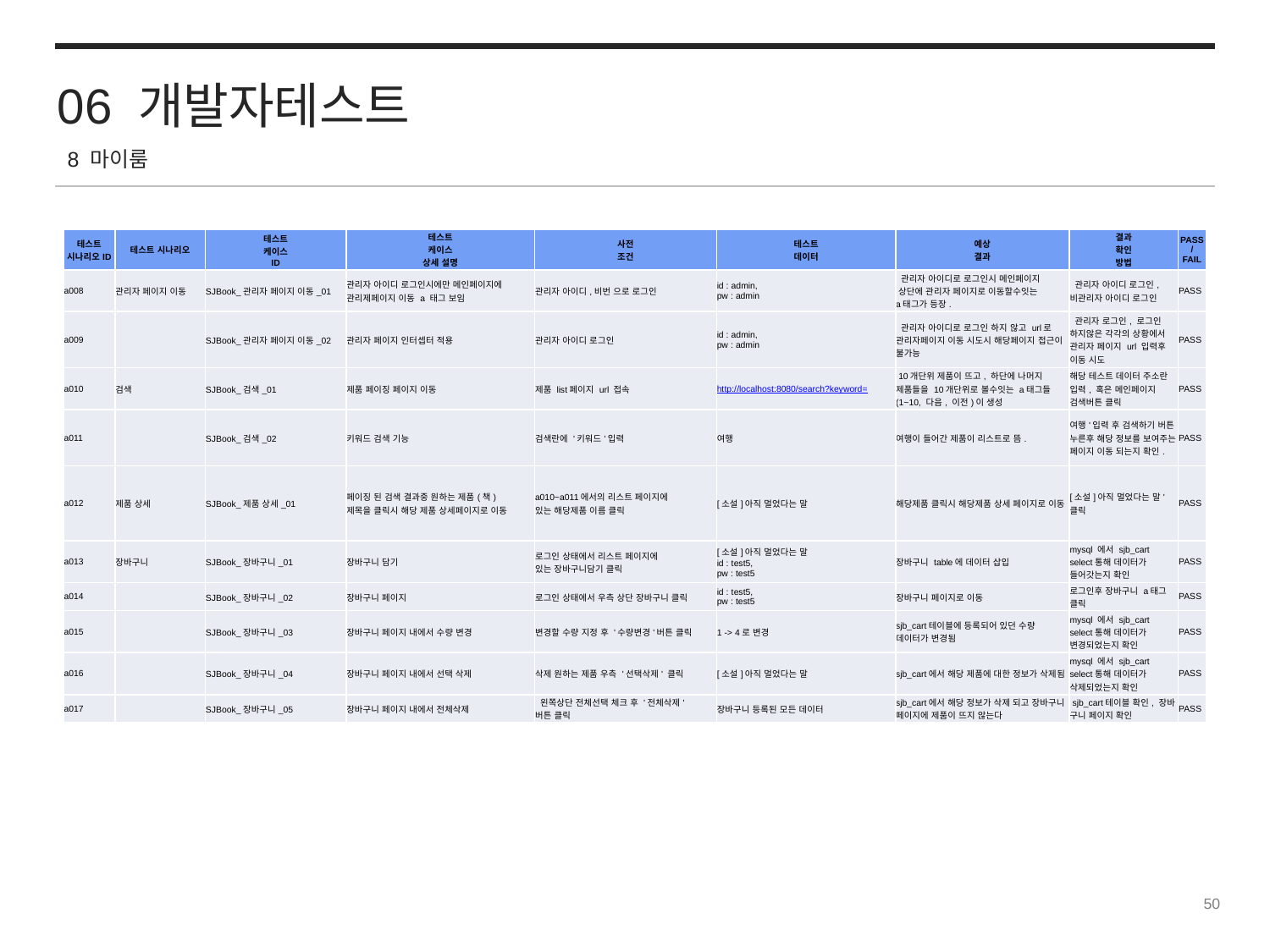

06 개발자테스트
8 마이룸
| 테스트 시나리오ID | 테스트 시나리오 | 테스트 케이스 ID | 테스트 케이스 상세 설명 | 사전 조건 | 테스트 데이터 | 예상 결과 | 결과 확인 방법 | PASS / FAIL |
| --- | --- | --- | --- | --- | --- | --- | --- | --- |
| a008 | 관리자 페이지 이동 | SJBook\_관리자 페이지 이동\_01 | 관리자 아이디 로그인시에만 메인페이지에 관리제페이지 이동 a 태그 보임 | 관리자 아이디,비번 으로 로그인 | id : admin, pw : admin | 관리자 아이디로 로그인시 메인페이지 상단에 관리자 페이지로 이동할수잇는 a태그가 등장. | 관리자 아이디 로그인, 비관리자 아이디 로그인 | PASS |
| a009 |  | SJBook\_관리자 페이지 이동\_02 | 관리자 페이지 인터셉터 적용 | 관리자 아이디 로그인 | id : admin, pw : admin | 관리자 아이디로 로그인 하지 않고 url로 관리자페이지 이동 시도시 해당페이지 접근이 불가능 | 관리자 로그인, 로그인 하지않은 각각의 상황에서 관리자 페이지 url 입력후 이동 시도 | PASS |
| a010 | 검색 | SJBook\_검색\_01 | 제품 페이징 페이지 이동 | 제품 list페이지 url 접속 | http://localhost:8080/search?keyword= | 10개단위 제품이 뜨고, 하단에 나머지 제품들을 10개단위로 볼수잇는 a태그들(1~10, 다음, 이전)이 생성 | 해당 테스트 데이터 주소란 입력, 혹은 메인페이지 검색버튼 클릭 | PASS |
| a011 |  | SJBook\_검색\_02 | 키워드 검색 기능 | 검색란에 '키워드'입력 | 여행 | 여행이 들어간 제품이 리스트로 뜸. | 여행'입력 후 검색하기 버튼 누른후 해당 정보를 보여주는 페이지 이동 되는지 확인. | PASS |
| a012 | 제품 상세 | SJBook\_제품 상세\_01 | 페이징 된 검색 결과중 원하는 제품(책) 제목을 클릭시 해당 제품 상세페이지로 이동 | a010~a011에서의 리스트 페이지에 있는 해당제품 이름 클릭 | [소설]아직 멀었다는 말 | 해당제품 클릭시 해당제품 상세 페이지로 이동. | [소설]아직 멀었다는 말' 클릭 | PASS |
| a013 | 장바구니 | SJBook\_장바구니\_01 | 장바구니 담기 | 로그인 상태에서 리스트 페이지에 있는 장바구니담기 클릭 | [소설]아직 멀었다는 말 id : test5, pw : test5 | 장바구니 table에 데이터 삽입 | mysql 에서 sjb\_cart select통해 데이터가 들어갓는지 확인 | PASS |
| a014 |  | SJBook\_장바구니\_02 | 장바구니 페이지 | 로그인 상태에서 우측 상단 장바구니 클릭 | id : test5, pw : test5 | 장바구니 페이지로 이동 | 로그인후 장바구니 a태그 클릭 | PASS |
| a015 |  | SJBook\_장바구니\_03 | 장바구니 페이지 내에서 수량 변경 | 변경할 수량 지정 후 '수량변경'버튼 클릭 | 1 -> 4로 변경 | sjb\_cart테이블에 등록되어 있던 수량 데이터가 변경됨 | mysql 에서 sjb\_cart select통해 데이터가 변경되었는지 확인 | PASS |
| a016 |  | SJBook\_장바구니\_04 | 장바구니 페이지 내에서 선택 삭제 | 삭제 원하는 제품 우측 '선택삭제' 클릭 | [소설]아직 멀었다는 말 | sjb\_cart에서 해당 제품에 대한 정보가 삭제됨 | mysql 에서 sjb\_cart select통해 데이터가 삭제되었는지 확인 | PASS |
| a017 |  | SJBook\_장바구니\_05 | 장바구니 페이지 내에서 전체삭제 | 왼쪽상단 전체선택 체크 후 '전체삭제' 버튼 클릭 | 장바구니 등록된 모든 데이터 | sjb\_cart에서 해당 정보가 삭제 되고 장바구니 페이지에 제품이 뜨지 않는다 | sjb\_cart테이블 확인, 장바 구니 페이지 확인 | PASS |